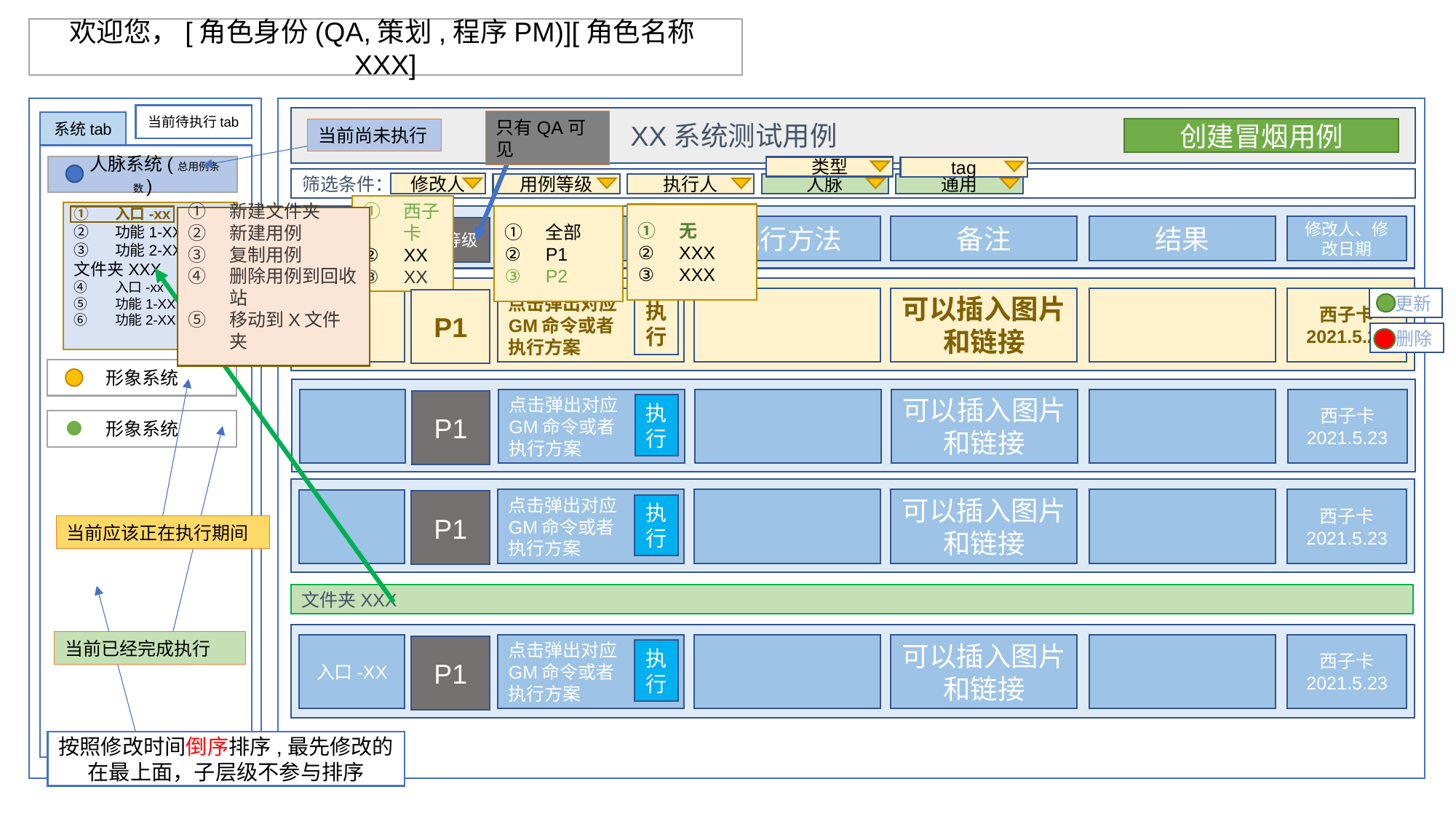

欢迎您，[角色身份(QA,策划,程序PM)][角色名称XXX]

当前待执行tab
                                           XX系统测试用例
只有QA可见
系统tab
创建冒烟用例
当前尚未执行

     人脉系统(总用例条数)
类型
tag

筛选条件：
修改人
用例等级
人脉
执行人
通用

西子卡
XX
XX
入口-xx
功能1-XX
功能2-XX
文件夹XXX
入口-xx
功能1-XX
功能2-XX

无
XXX
XXX

全部
P1
P2

新建文件夹
新建用例
复制用例
删除用例到回收站
移动到X文件夹

修改人、修改日期
结果
条件
备注
执行方法
入口
等级

西子卡
2021.5.23

点击弹出对应
GM命令或者
执行方案
可以插入图片和链接

更新
P1
执行

删除

形象系统

西子卡
2021.5.23

点击弹出对应
GM命令或者
执行方案
可以插入图片和链接

P1
执行
形象系统

当前已经完成执行

西子卡
2021.5.23

点击弹出对应
GM命令或者
执行方案
可以插入图片和链接

P1
执行
当前应该正在执行期间

文件夹XXX

西子卡
2021.5.23

点击弹出对应
GM命令或者
执行方案
可以插入图片和链接

入口-XX
P1
执行

按照修改时间倒序排序,最先修改的在最上面，子层级不参与排序